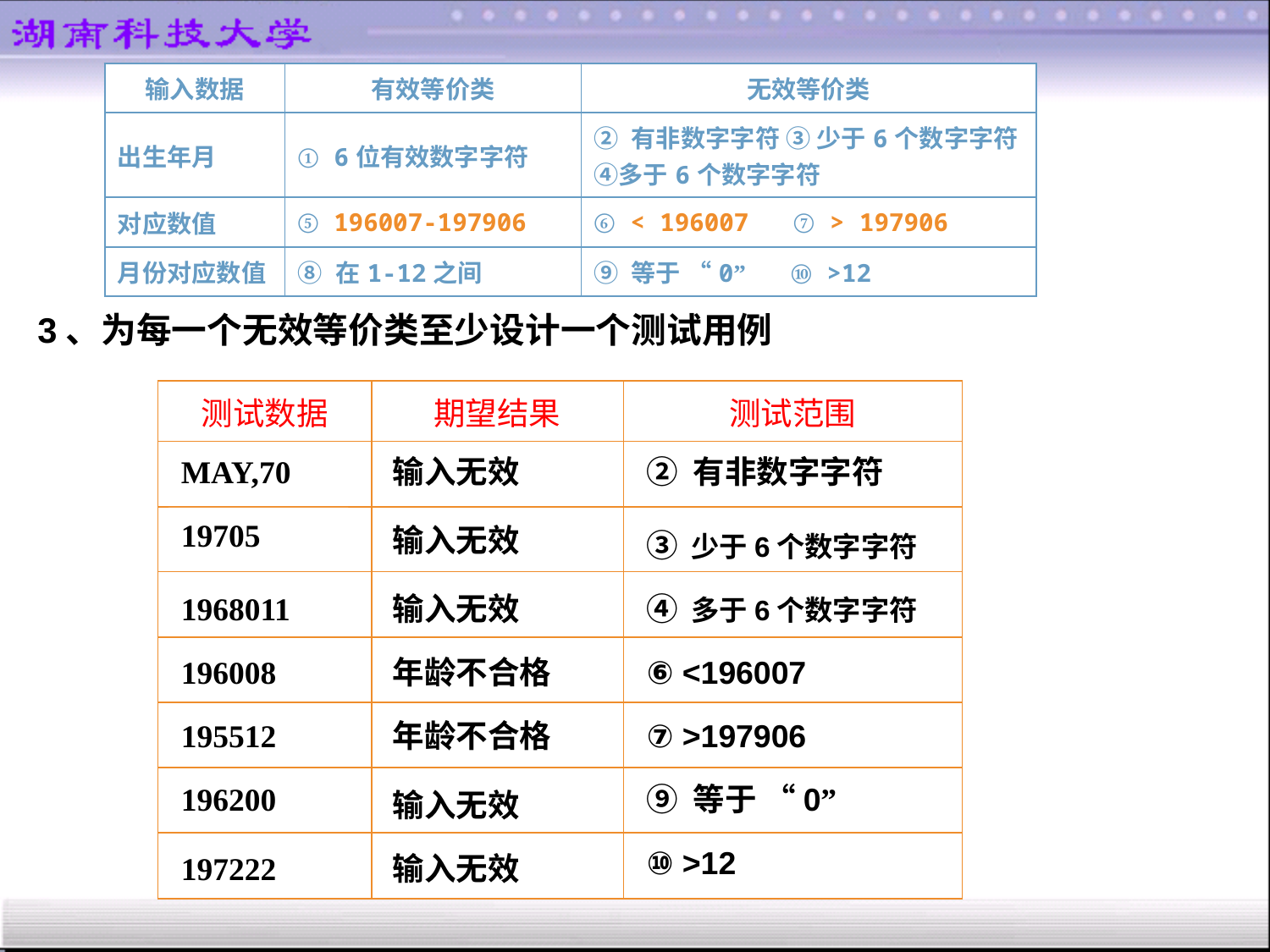

| 输入数据 | 有效等价类 | 无效等价类 |
| --- | --- | --- |
| 出生年月 | ① 6位有效数字字符 | ② 有非数字字符 ③ 少于6个数字字符④多于6个数字字符 |
| 对应数值 | ⑤ 196007-197906 | ⑥ < 196007 ⑦ > 197906 |
| 月份对应数值 | ⑧ 在1-12之间 | ⑨ 等于 “0” ⑩ >12 |
3、为每一个无效等价类至少设计一个测试用例
| 测试数据 | 期望结果 | 测试范围 |
| --- | --- | --- |
|  |  |  |
|  |  |  |
|  |  |  |
|  |  |  |
|  |  |  |
|  |  |  |
|  |  |  |
MAY,70
输入无效
② 有非数字字符
19705
输入无效
③ 少于6个数字字符
1968011
输入无效
④ 多于6个数字字符
196008
年龄不合格
⑥ <196007
195512
年龄不合格
⑦ >197906
196200
⑨ 等于 “0”
输入无效
⑩ >12
197222
输入无效